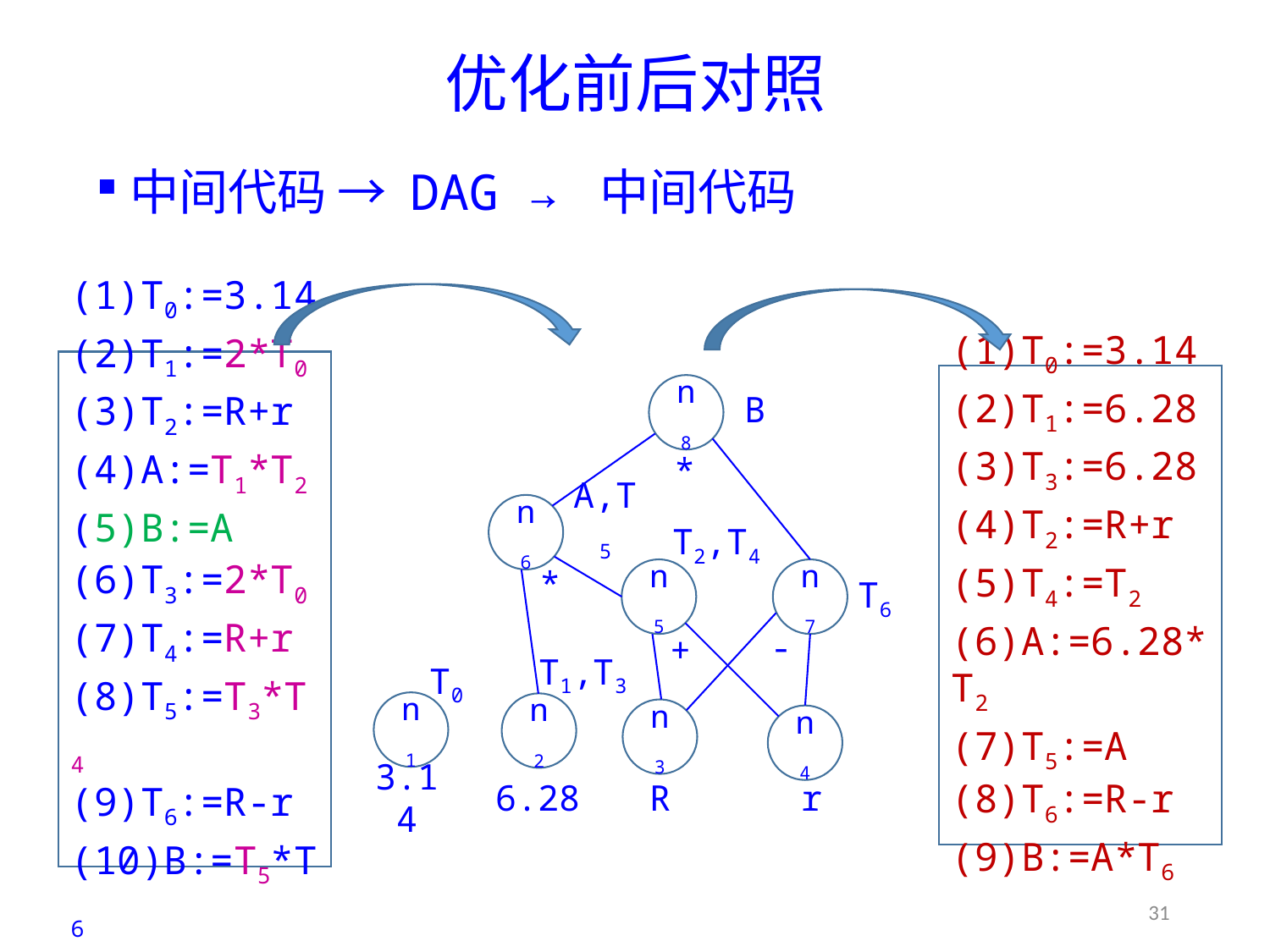

# 优化前后对照
中间代码 → DAG → 中间代码

(1)T0:=3.14
(2)T1:=2*T0
(3)T2:=R+r
(4)A:=T1*T2
(5)B:=A
(6)T3:=2*T0
(7)T4:=R+r
(8)T5:=T3*T4
(9)T6:=R-r
(10)B:=T5*T6
(1)T0:=3.14
(2)T1:=6.28
(3)T3:=6.28
(4)T2:=R+r
(5)T4:=T2
(6)A:=6.28*T2
(7)T5:=A
(8)T6:=R-r
(9)B:=A*T6
n8
B
*
A,T5
n6
T2,T4
*
n5
n7
T6
-
+
T1,T3
T0
n1
n2
n3
n4
3.14
6.28
R
r
31